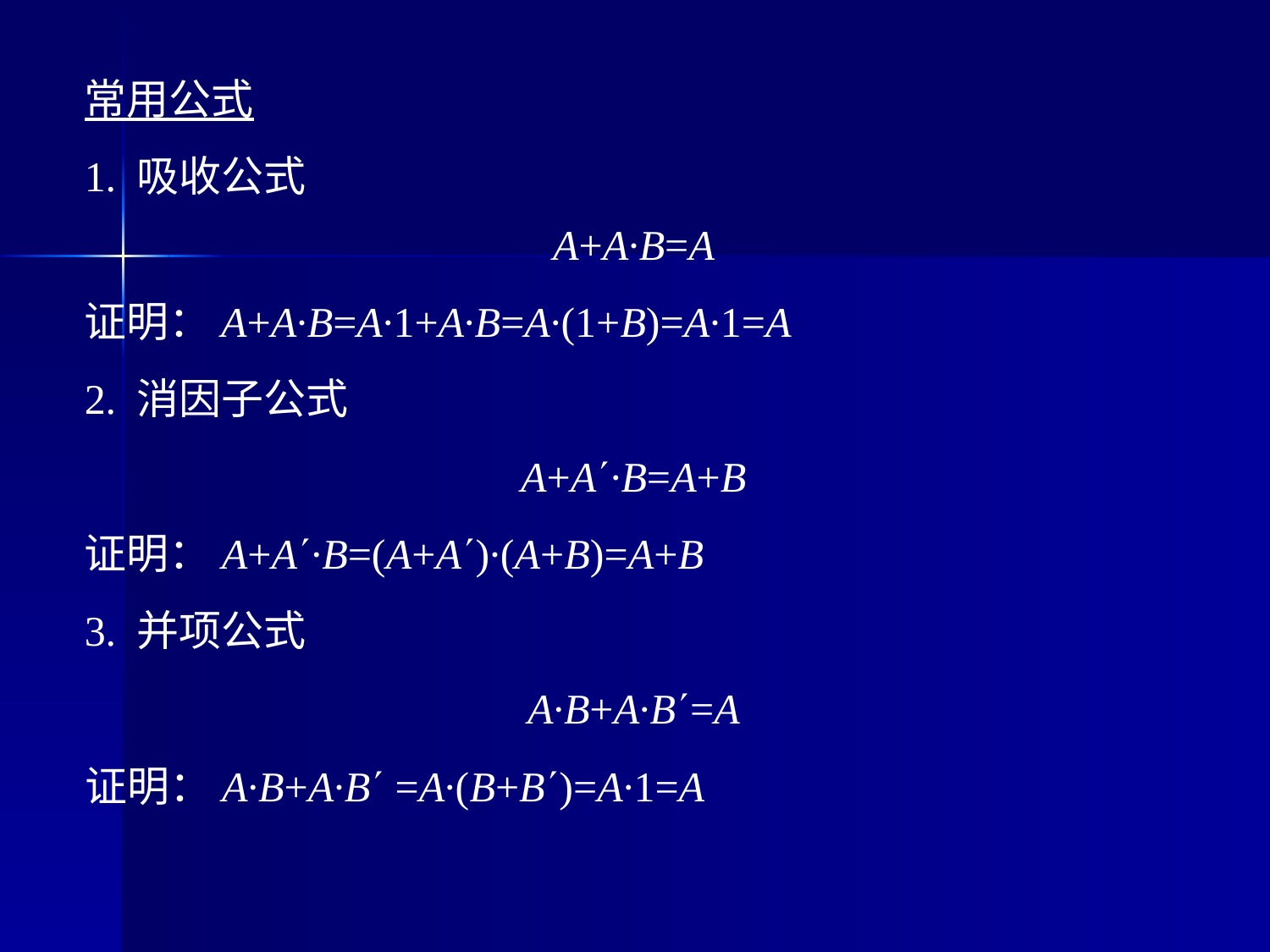

常用公式
1. 吸收公式
A+A∙B=A
证明：A+A∙B=A∙1+A∙B=A∙(1+B)=A∙1=A
2. 消因子公式
A+A′∙B=A+B
证明：A+A′∙B=(A+A′)∙(A+B)=A+B
3. 并项公式
A∙B+A∙B′=A
证明：A∙B+A∙B′ =A∙(B+B′)=A∙1=A